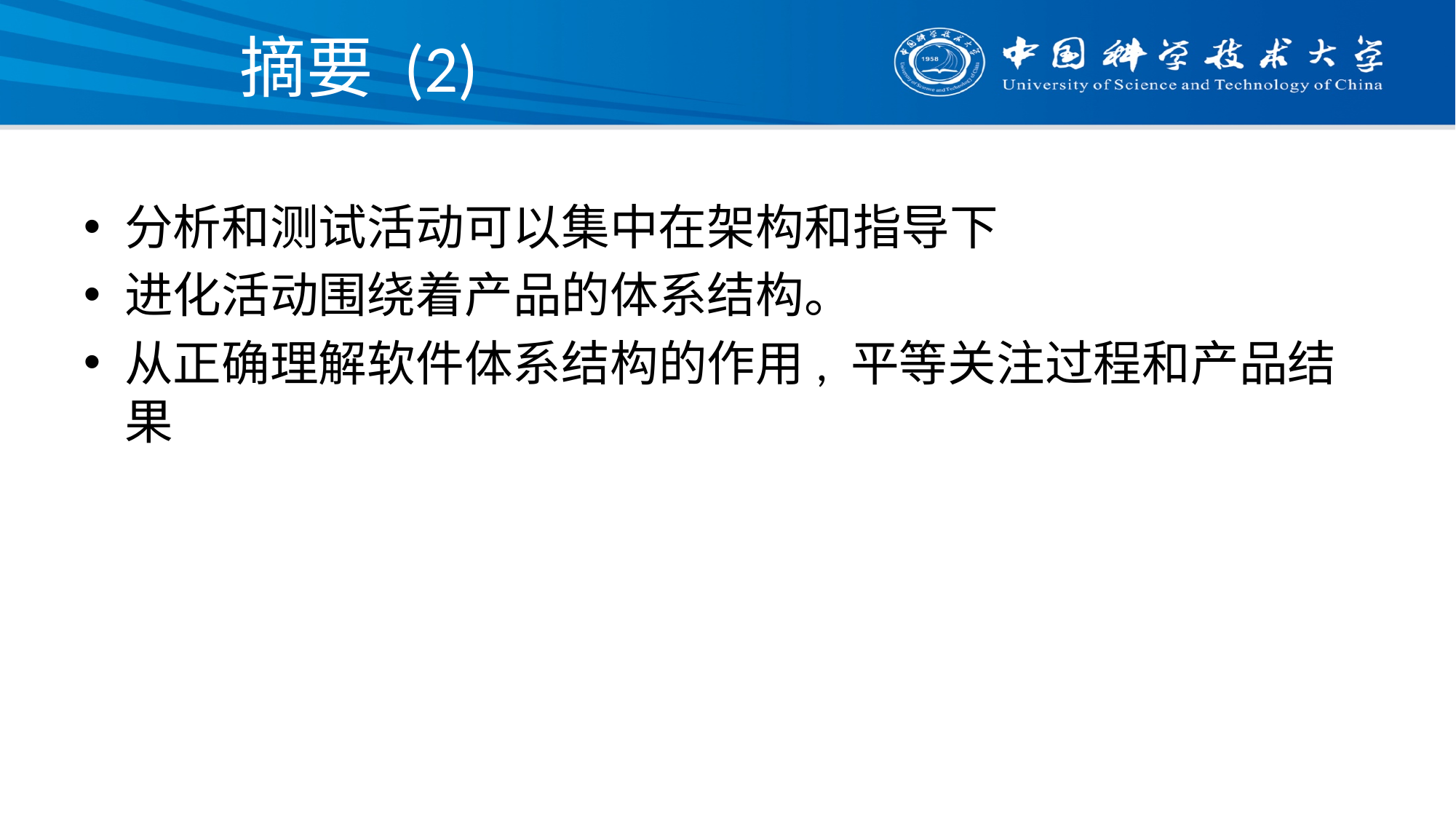

# 摘要 (2)
分析和测试活动可以集中在架构和指导下
进化活动围绕着产品的体系结构。
从正确理解软件体系结构的作用, 平等关注过程和产品结果